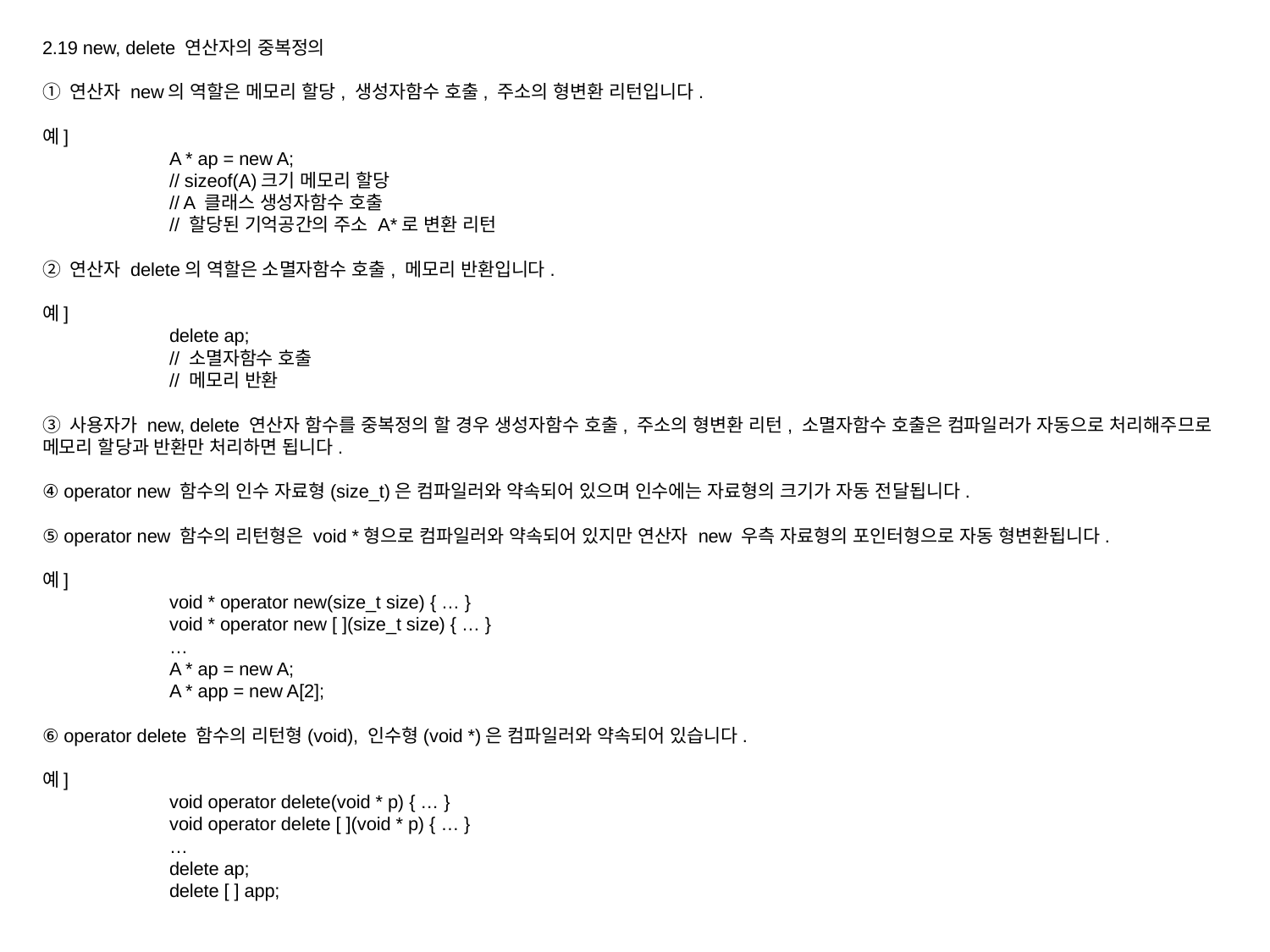

2.19 new, delete 연산자의 중복정의

① 연산자 new의 역할은 메모리 할당, 생성자함수 호출, 주소의 형변환 리턴입니다.

예]
	A * ap = new A;
	// sizeof(A)크기 메모리 할당
	// A 클래스 생성자함수 호출
	// 할당된 기억공간의 주소 A*로 변환 리턴

② 연산자 delete의 역할은 소멸자함수 호출, 메모리 반환입니다.

예]
	delete ap;
	// 소멸자함수 호출
	// 메모리 반환

③ 사용자가 new, delete 연산자 함수를 중복정의 할 경우 생성자함수 호출, 주소의 형변환 리턴, 소멸자함수 호출은 컴파일러가 자동으로 처리해주므로 메모리 할당과 반환만 처리하면 됩니다.

④ operator new 함수의 인수 자료형(size_t)은 컴파일러와 약속되어 있으며 인수에는 자료형의 크기가 자동 전달됩니다.

⑤ operator new 함수의 리턴형은 void *형으로 컴파일러와 약속되어 있지만 연산자 new 우측 자료형의 포인터형으로 자동 형변환됩니다.

예]
	void * operator new(size_t size) { … }
	void * operator new [ ](size_t size) { … }
	…
	A * ap = new A;
	A * app = new A[2];

⑥ operator delete 함수의 리턴형(void), 인수형(void *)은 컴파일러와 약속되어 있습니다.

예]
	void operator delete(void * p) { … }
	void operator delete [ ](void * p) { … }
	…
	delete ap;
	delete [ ] app;